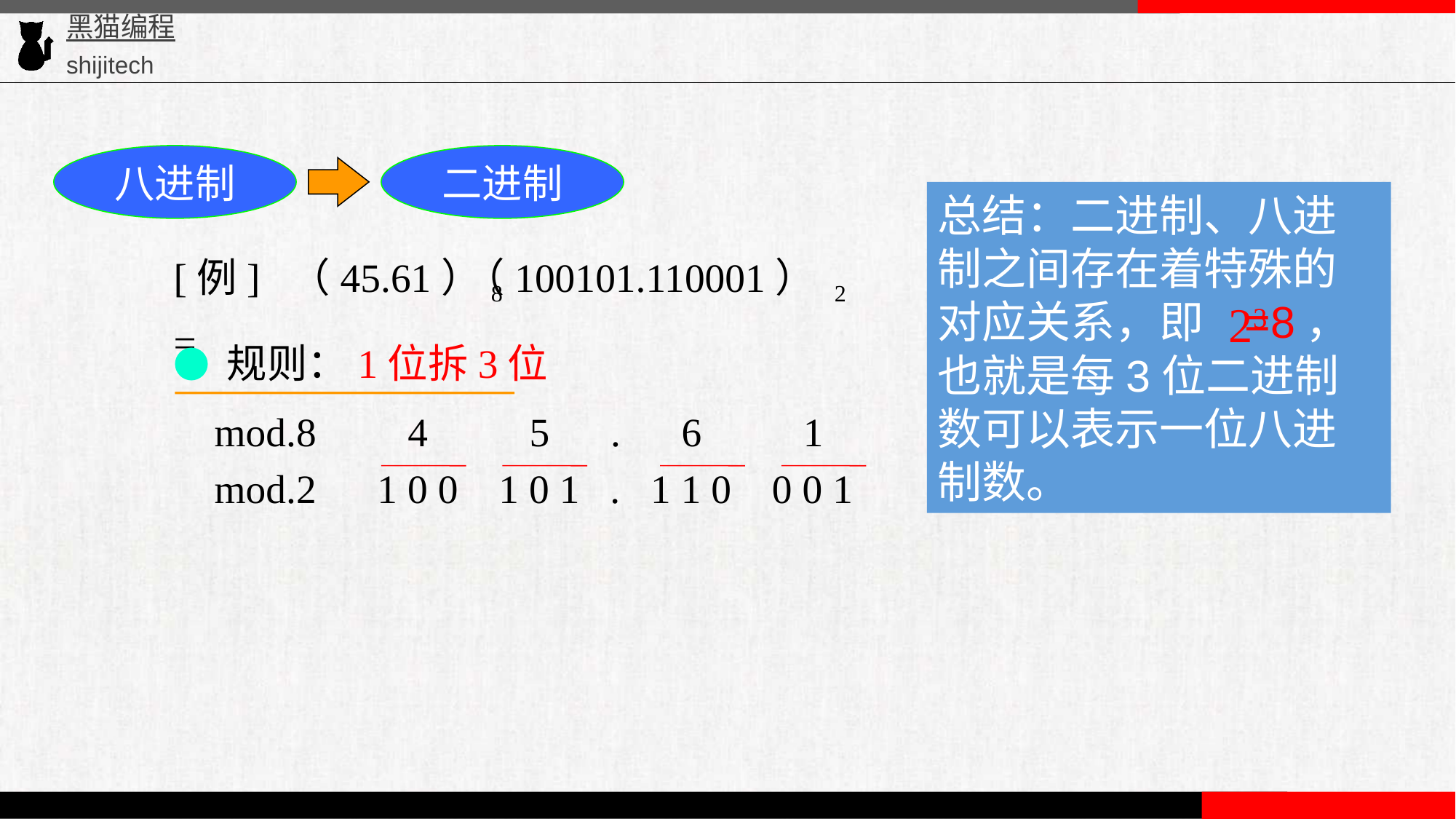

八进制
二进制

总结：二进制、八进制之间存在着特殊的对应关系，即   =8，也就是每3位二进制数可以表示一位八进制数。
[例]  （45.61）8 =
（100101.110001） 2
23
● 规则：1位拆3位
    mod.8         4          5      .      6          1
    mod.2      1 0 0    1 0 1   .   1 1 0    0 0 1